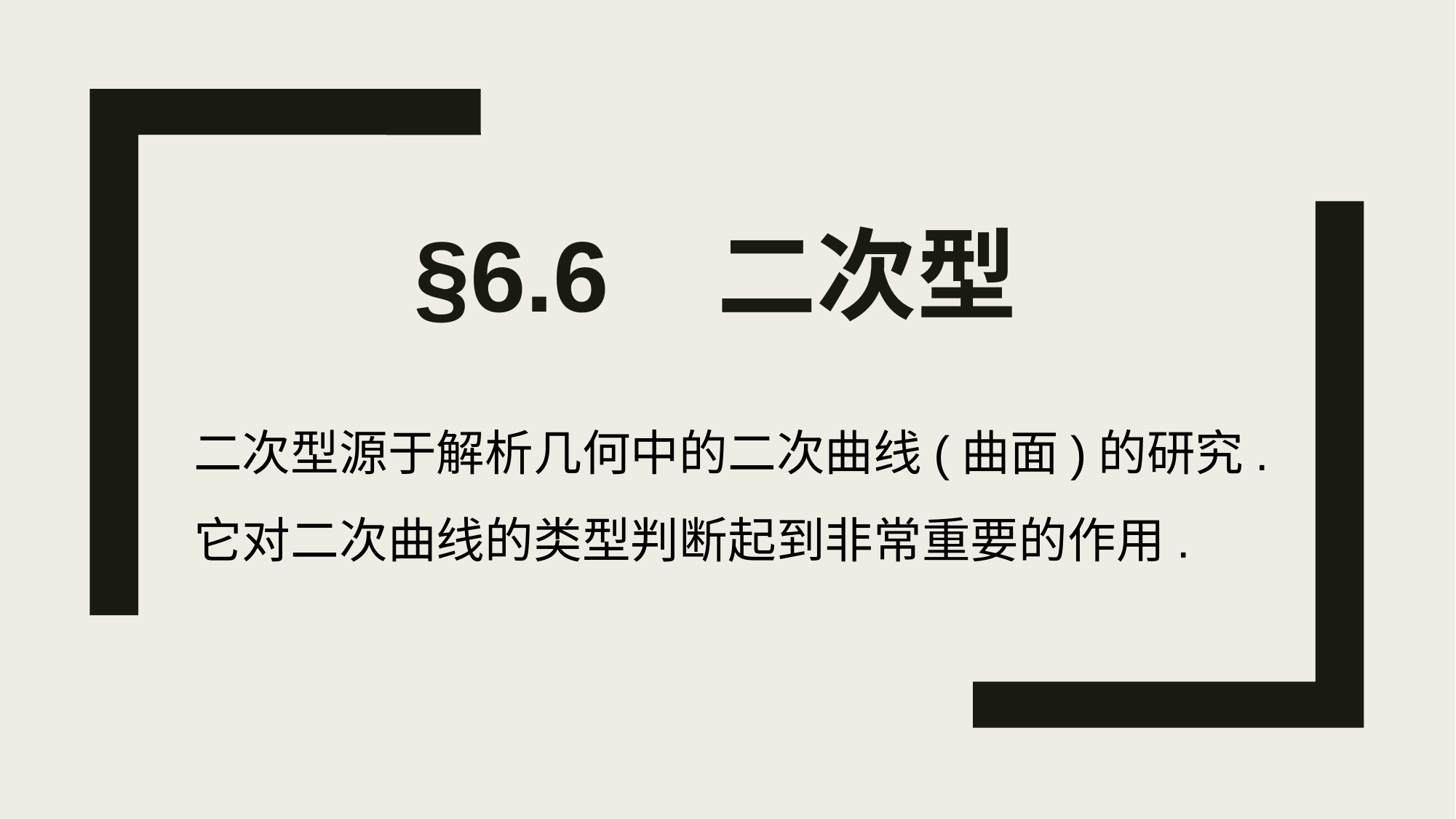

# §6.6   二次型
二次型源于解析几何中的二次曲线(曲面)的研究.
它对二次曲线的类型判断起到非常重要的作用.